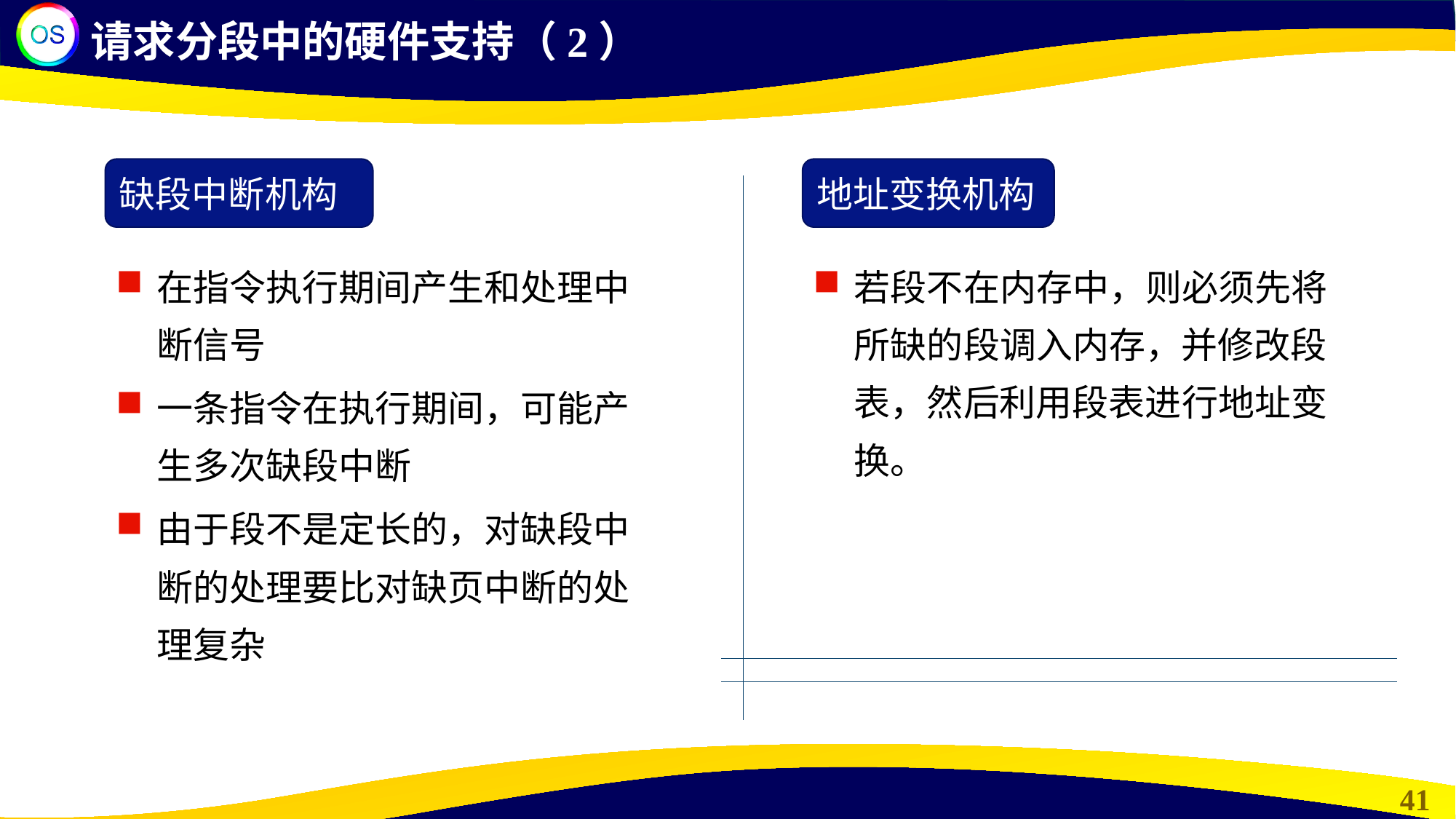

请求分段中的硬件支持（2）
缺段中断机构
地址变换机构
在指令执行期间产生和处理中断信号
一条指令在执行期间，可能产生多次缺段中断
由于段不是定长的，对缺段中断的处理要比对缺页中断的处理复杂
若段不在内存中，则必须先将所缺的段调入内存，并修改段表，然后利用段表进行地址变换。